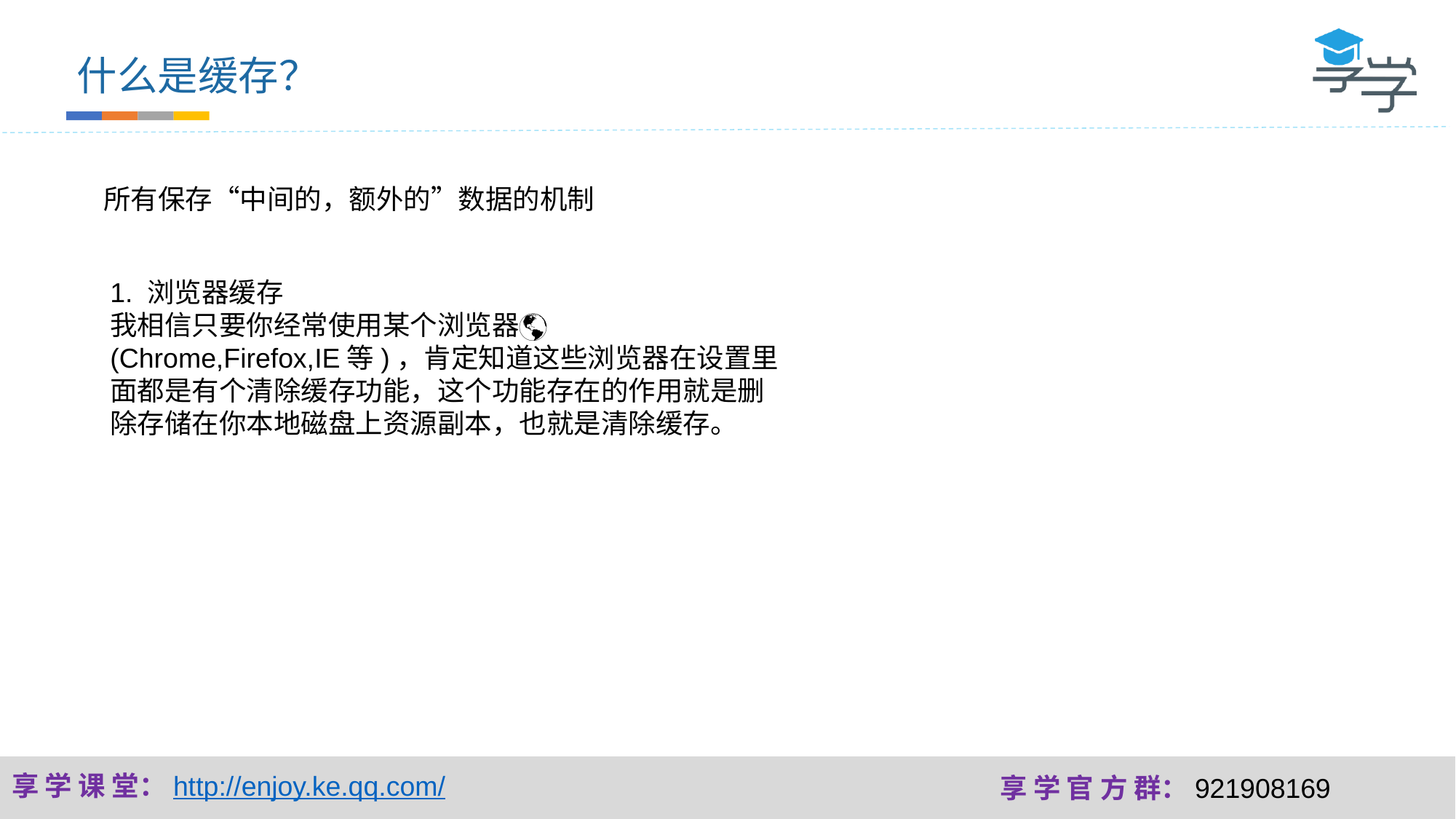

什么是缓存？

所有保存“中间的，额外的”数据的机制
1. 浏览器缓存
我相信只要你经常使用某个浏览器🌎(Chrome,Firefox,IE等)，肯定知道这些浏览器在设置里面都是有个清除缓存功能，这个功能存在的作用就是删除存储在你本地磁盘上资源副本，也就是清除缓存。